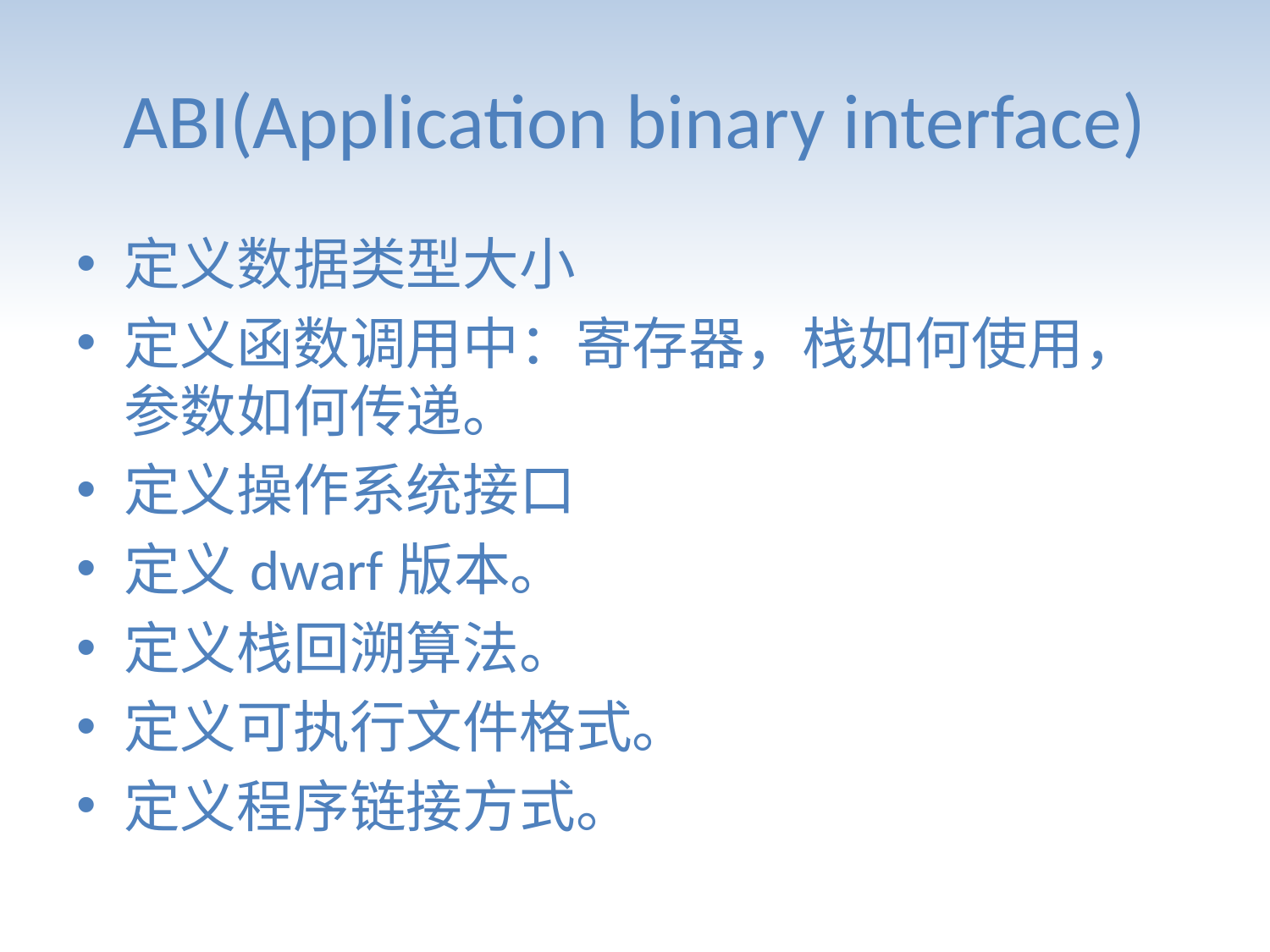

# ABI(Application binary interface)
定义数据类型大小
定义函数调用中：寄存器，栈如何使用，参数如何传递。
定义操作系统接口
定义dwarf版本。
定义栈回溯算法。
定义可执行文件格式。
定义程序链接方式。